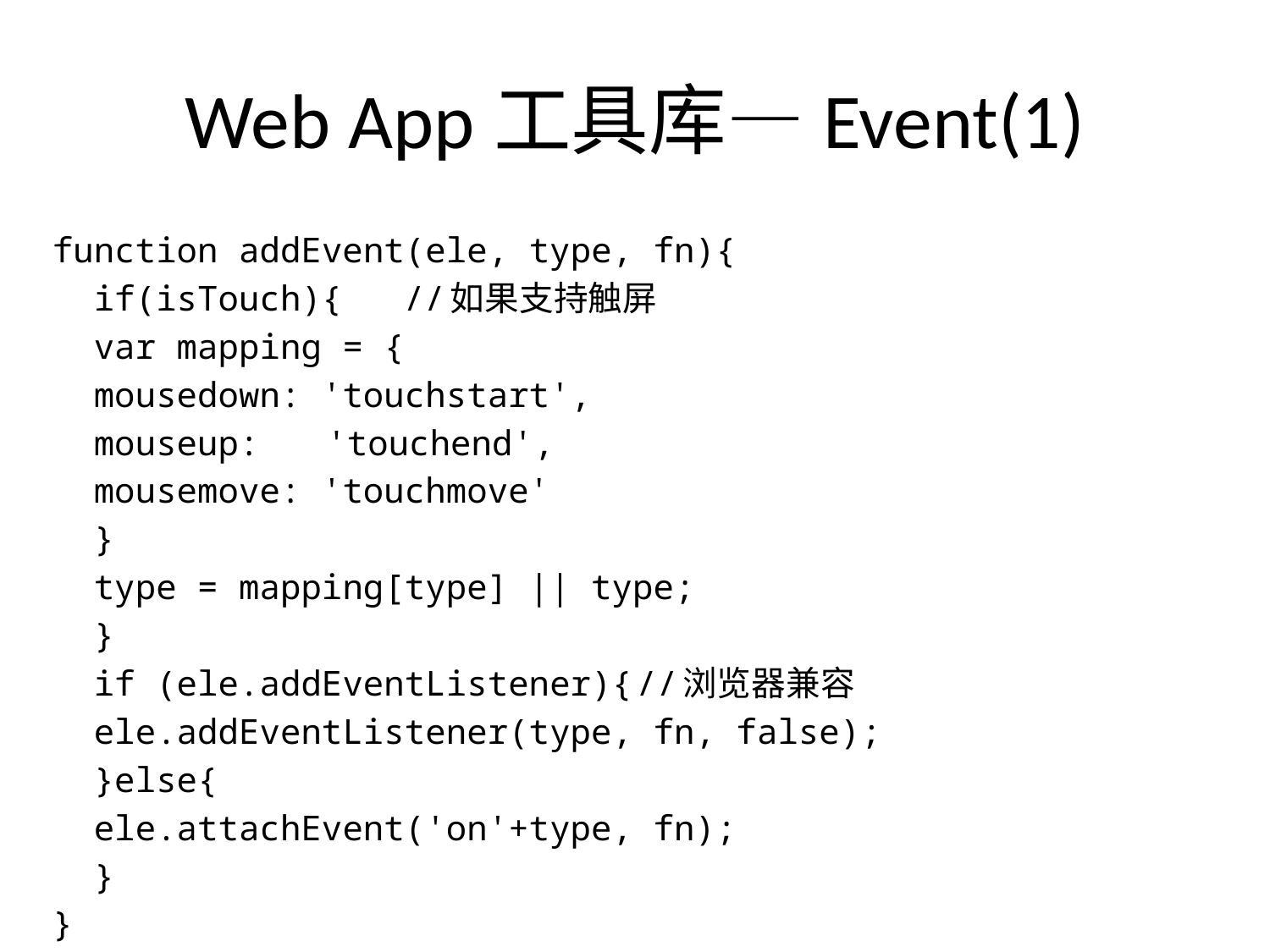

# Web App工具库—Event(1)
function addEvent(ele, type, fn){
	if(isTouch){				//如果支持触屏
		var mapping = {
			mousedown: 'touchstart',
			mouseup: 	'touchend',
			mousemove: 'touchmove'
		}
		type = mapping[type] || type;
	}
	if (ele.addEventListener){		//浏览器兼容
		ele.addEventListener(type, fn, false);
	}else{
		ele.attachEvent('on'+type, fn);
	}
}